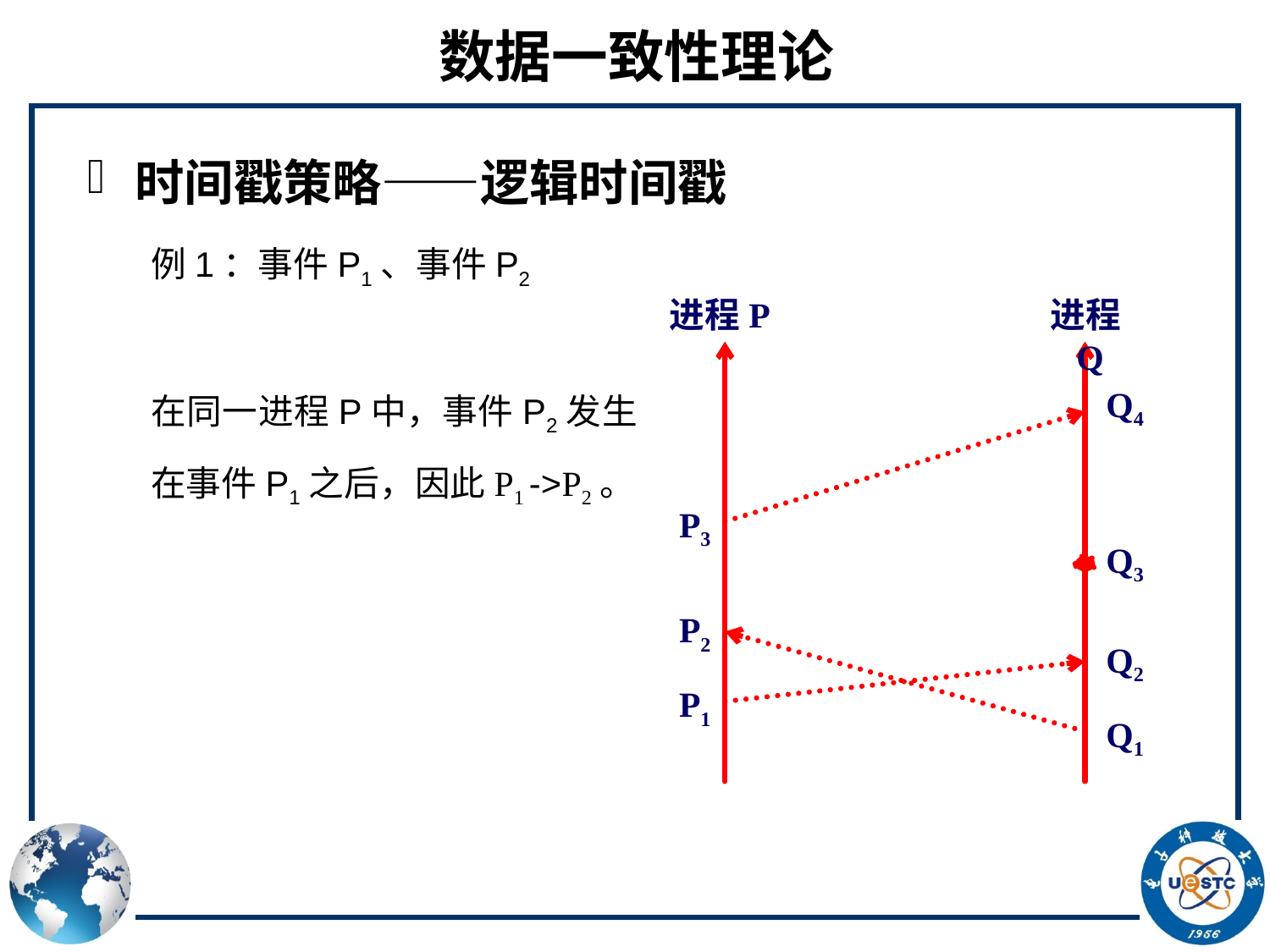

# 数据一致性理论
时间戳策略——逻辑时间戳
例1：事件P1、事件P2
进程P
进程Q

在同一进程P中，事件P2发生在事件P1之后，因此P1 ->P2。
Q4
P3
Q3

P2
Q2
P1
Q1